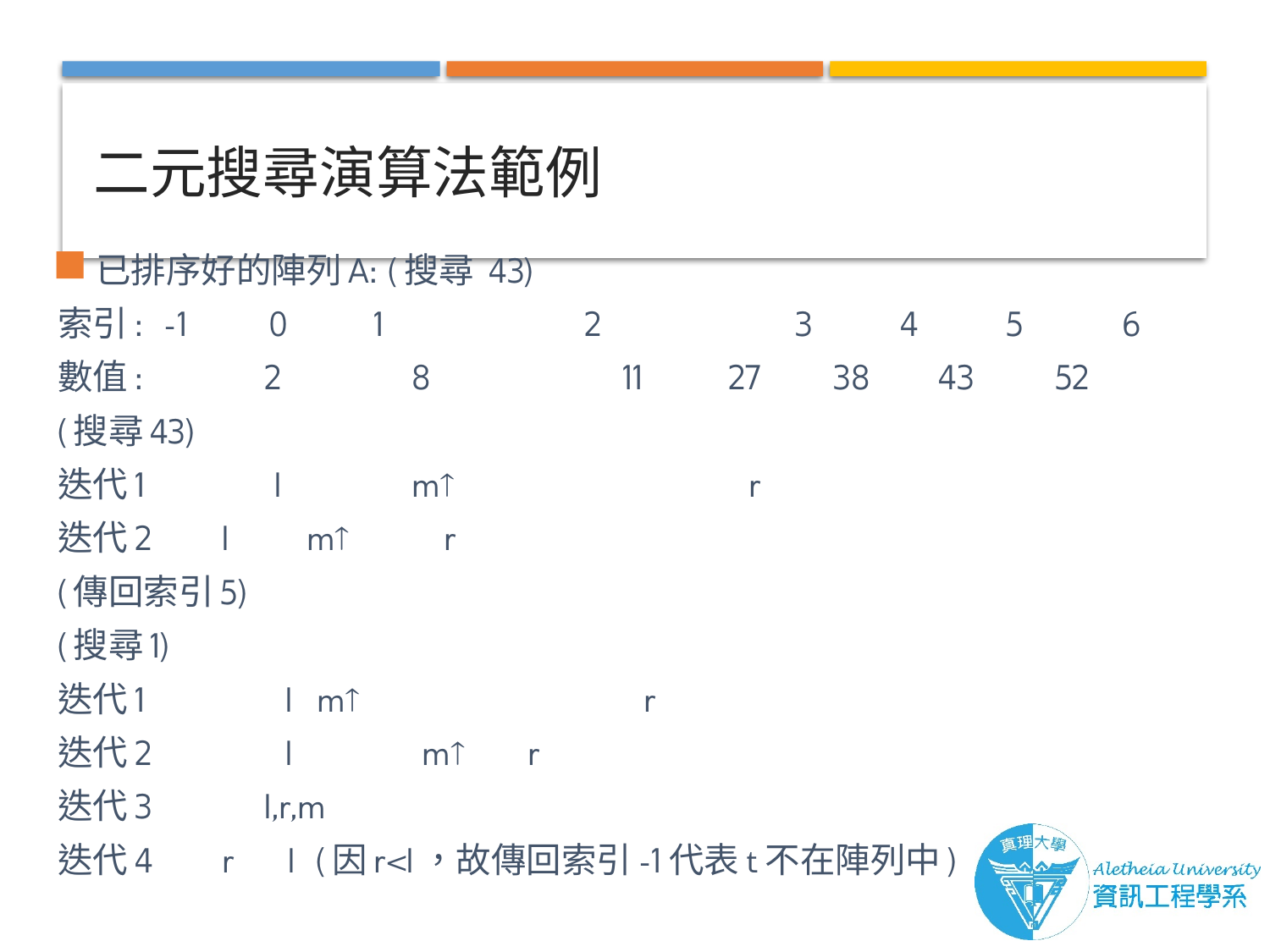

# 二元搜尋演算法範例
已排序好的陣列A: (搜尋 43)
索引:  -1     	0     	1	  	2	 	3		4       	5     	 6
數值:	      2     	8	 	11		27    	38     	43    	 52
(搜尋43)
迭代1	       l	         				m↑                      		  r
迭代2										  l     	m↑         r
(傳回索引5)
(搜尋1)
迭代1	        l						 m↑                      		  r
迭代2	        l    	 m↑  	 r
迭代3	      l,r,m
迭代4	  r     l  (因r<l，故傳回索引-1代表t不在陣列中)